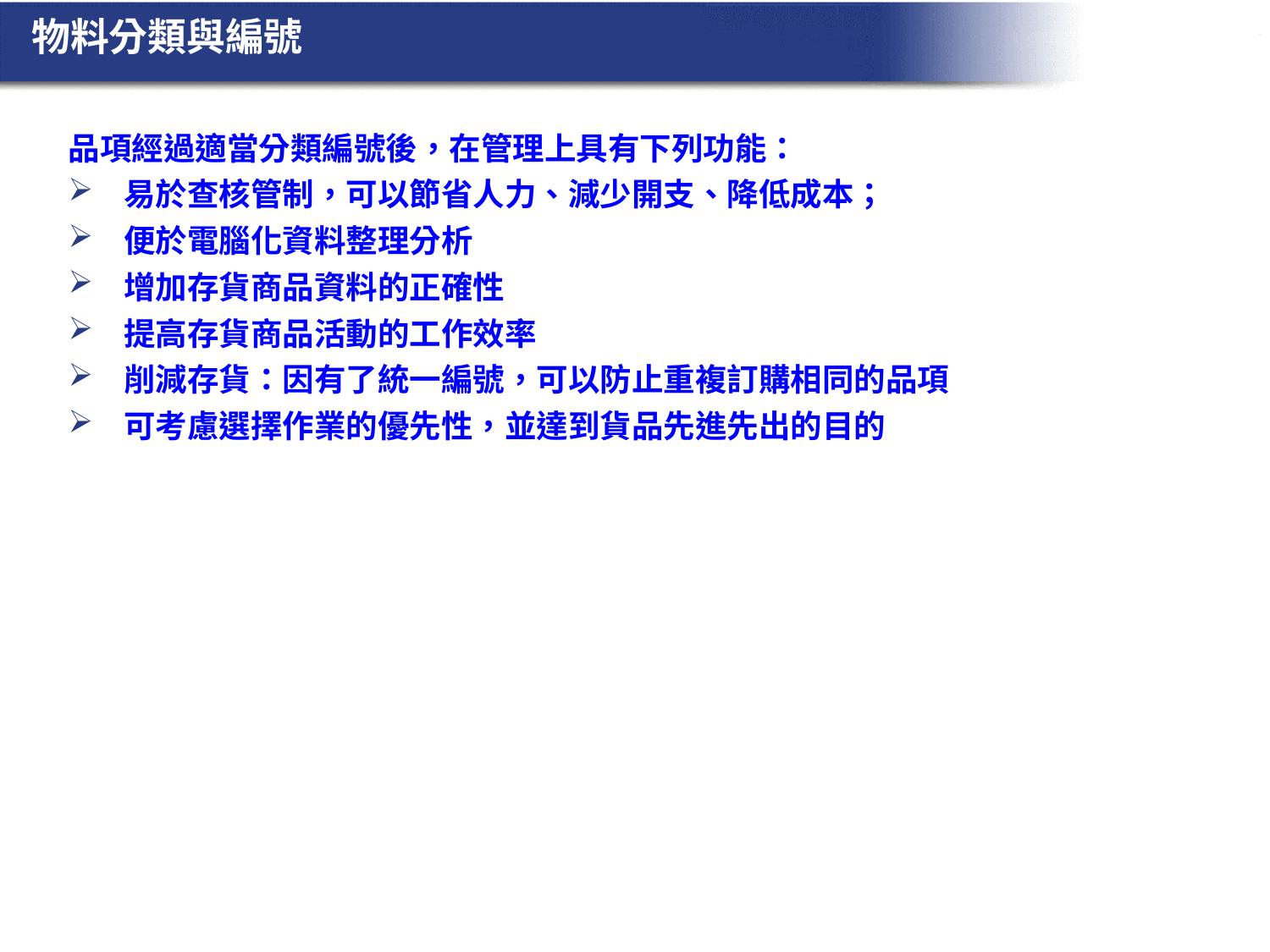

# 物料分類與編號
品項經過適當分類編號後，在管理上具有下列功能：
易於查核管制，可以節省人力、減少開支、降低成本；
便於電腦化資料整理分析
增加存貨商品資料的正確性
提高存貨商品活動的工作效率
削減存貨：因有了統一編號，可以防止重複訂購相同的品項
可考慮選擇作業的優先性，並達到貨品先進先出的目的